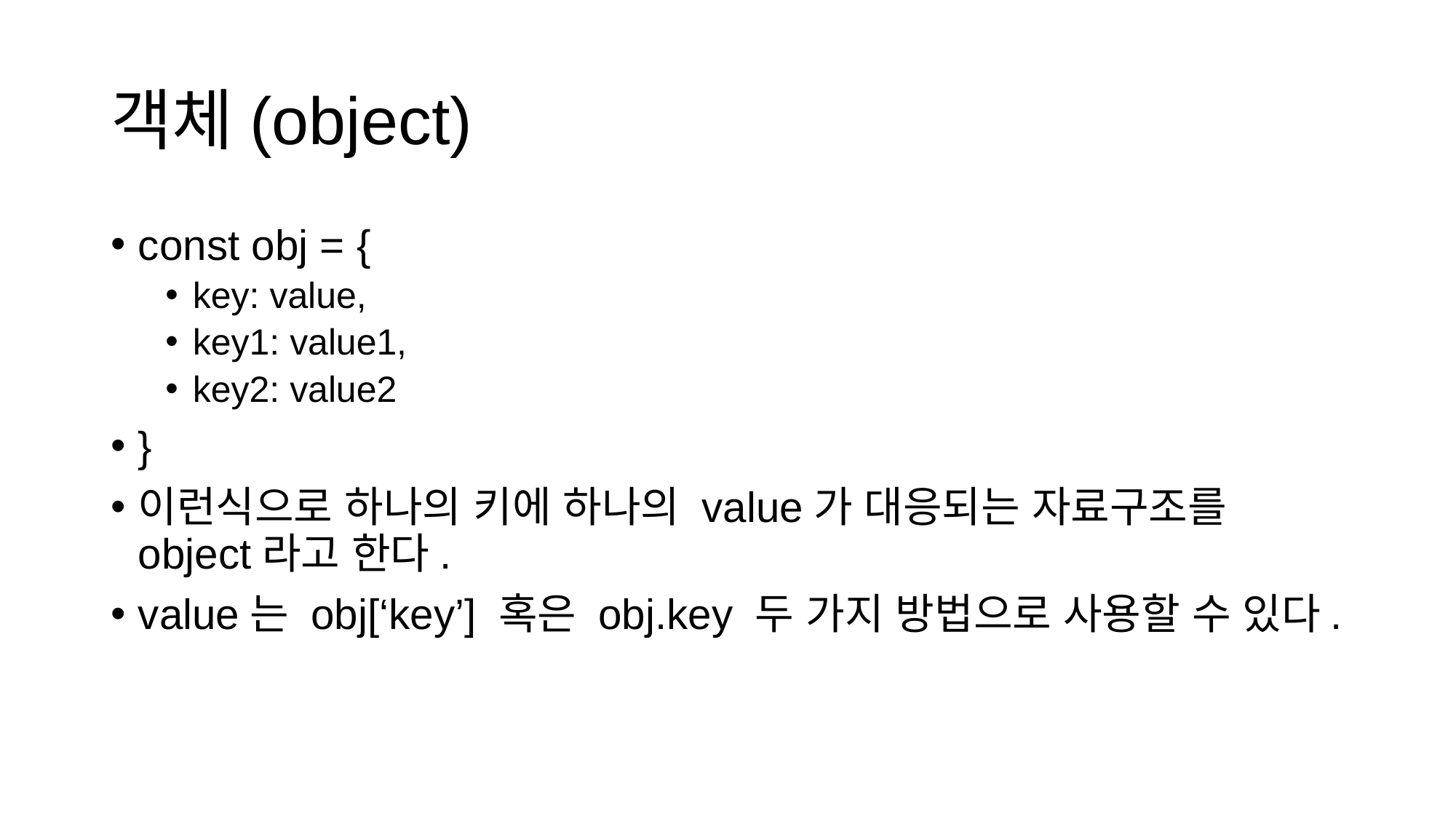

# 객체(object)
const obj = {
key: value,
key1: value1,
key2: value2
}
이런식으로 하나의 키에 하나의 value가 대응되는 자료구조를 object라고 한다.
value는 obj[‘key’] 혹은 obj.key 두 가지 방법으로 사용할 수 있다.